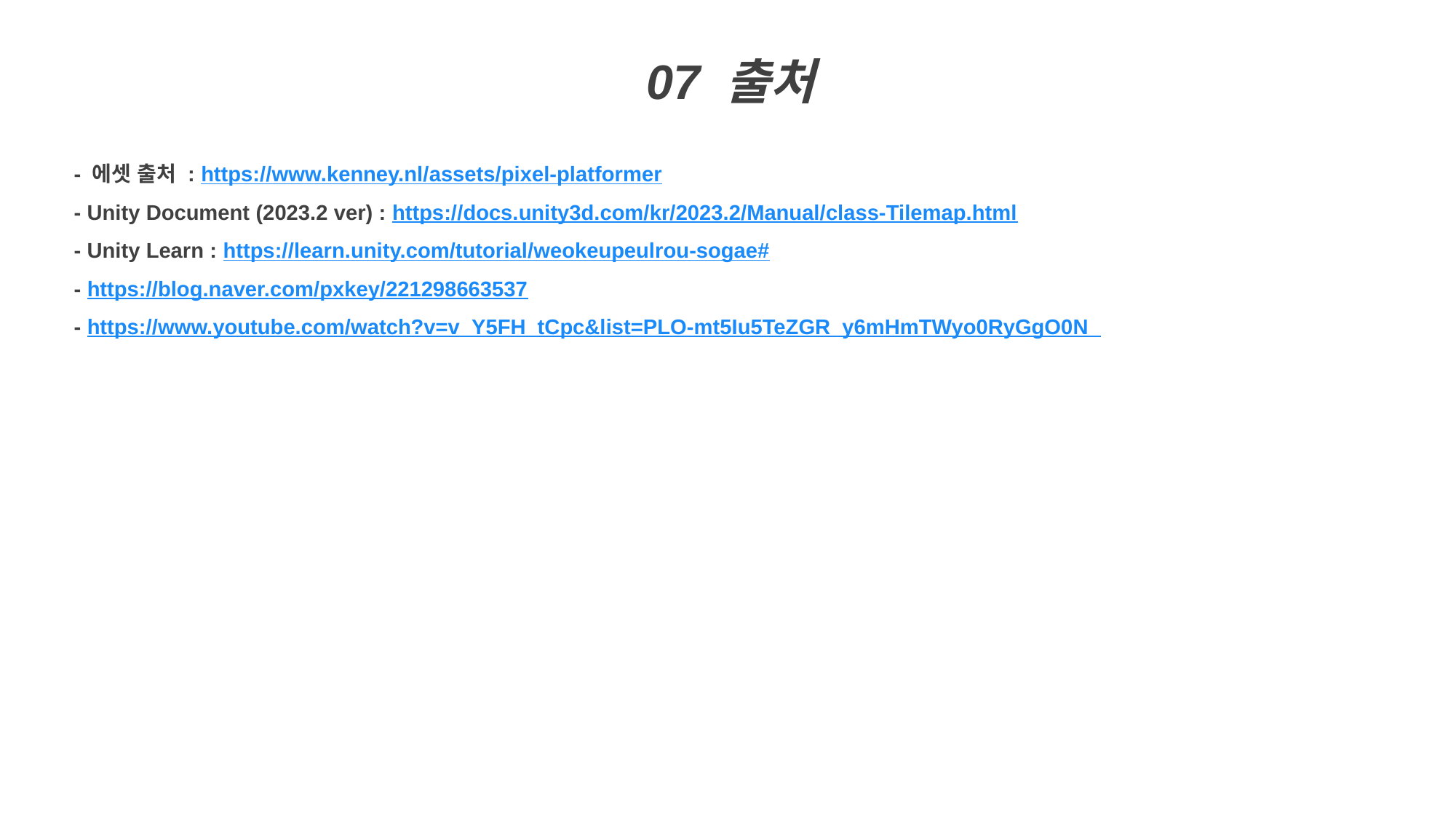

07 출처
- 에셋 출처 : https://www.kenney.nl/assets/pixel-platformer
- Unity Document (2023.2 ver) : https://docs.unity3d.com/kr/2023.2/Manual/class-Tilemap.html
- Unity Learn : https://learn.unity.com/tutorial/weokeupeulrou-sogae#
- https://blog.naver.com/pxkey/221298663537
- https://www.youtube.com/watch?v=v_Y5FH_tCpc&list=PLO-mt5Iu5TeZGR_y6mHmTWyo0RyGgO0N_